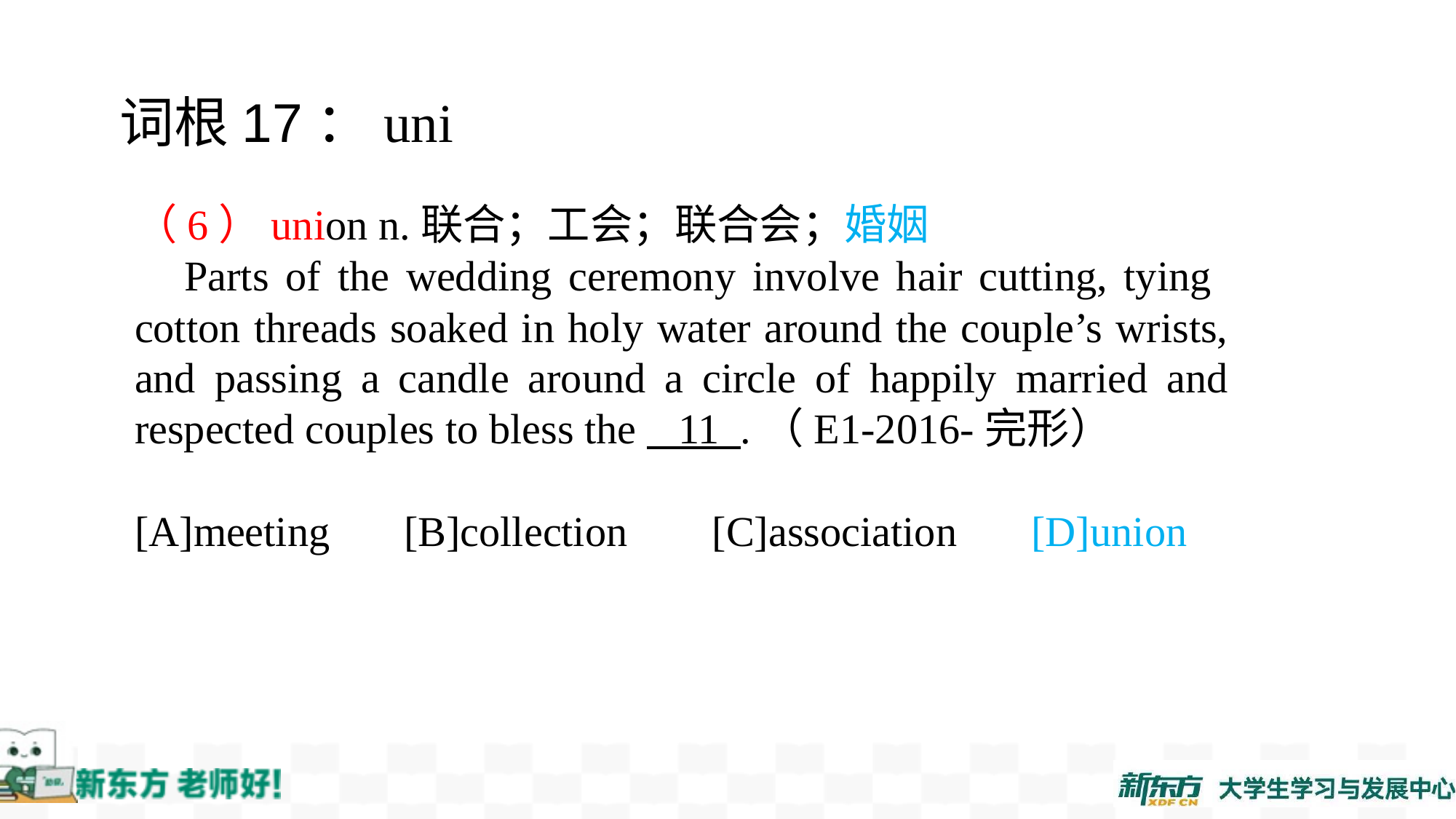

词根17：uni
（6）union n.联合；工会；联合会；婚姻
   Parts of the wedding ceremony involve hair cutting, tying  cotton threads soaked in holy water around the couple’s wrists, and passing a candle around a circle of happily married and respected couples to bless the    11  .（E1-2016-完形）

[A]meeting       [B]collection        [C]association       [D]union